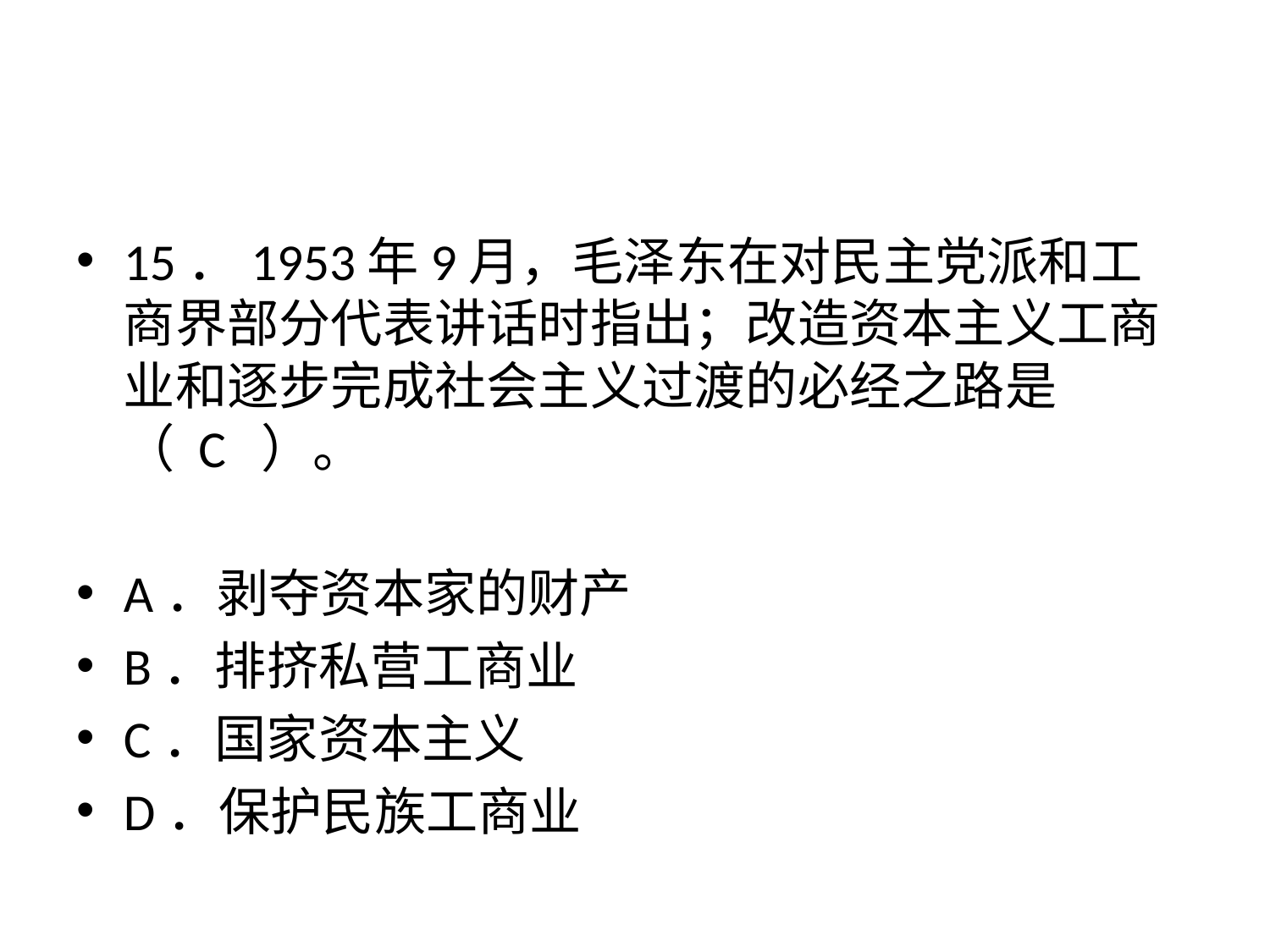

#
15．1953年9月，毛泽东在对民主党派和工商界部分代表讲话时指出；改造资本主义工商业和逐步完成社会主义过渡的必经之路是（ C  ）。

A．剥夺资本家的财产
B．排挤私营工商业
C．国家资本主义
D．保护民族工商业